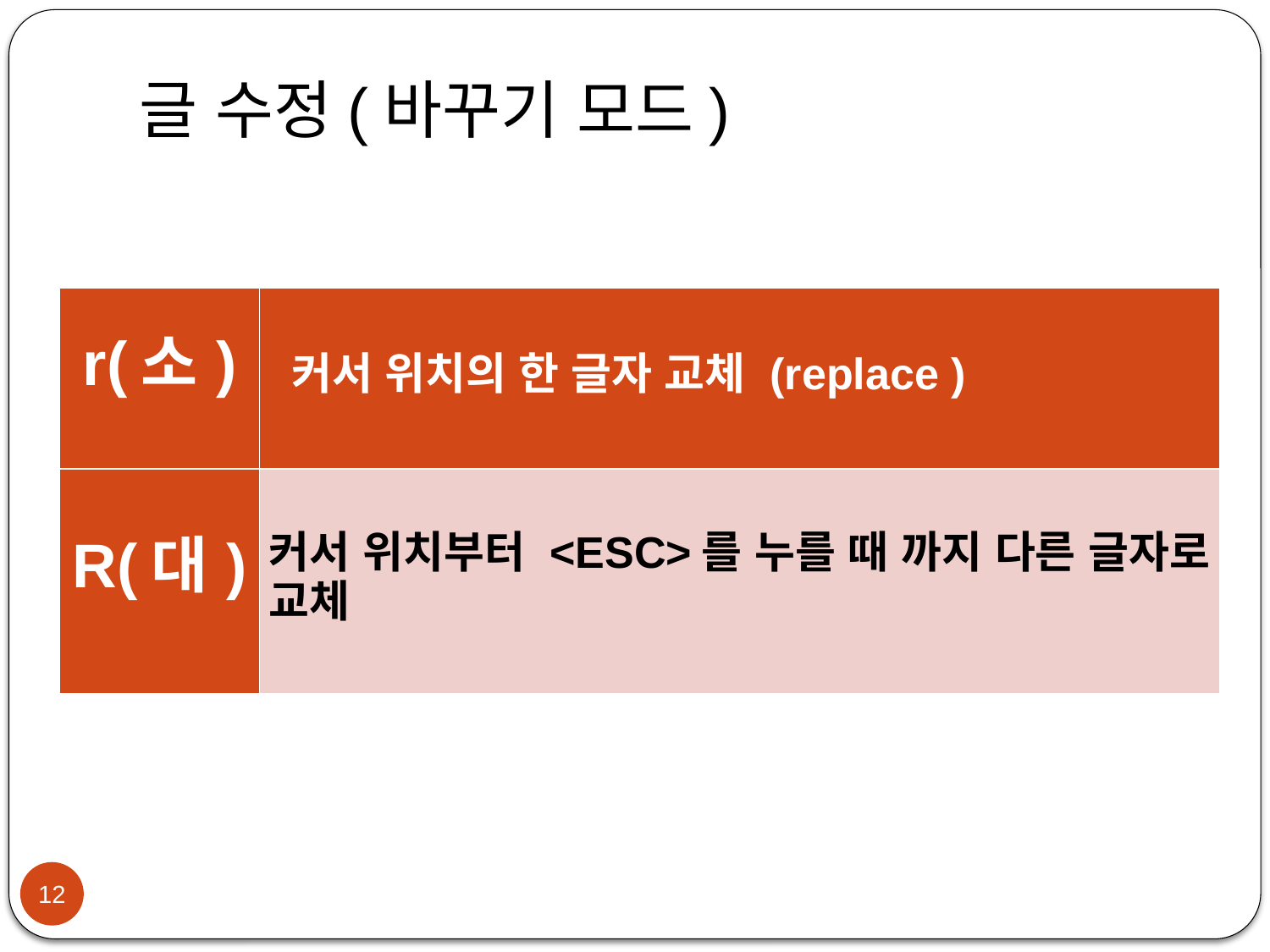

# 글 수정(바꾸기 모드)
| r(소) | 커서 위치의 한 글자 교체 (replace ) |
| --- | --- |
| R(대) | 커서 위치부터 <ESC>를 누를 때 까지 다른 글자로 교체 |
12